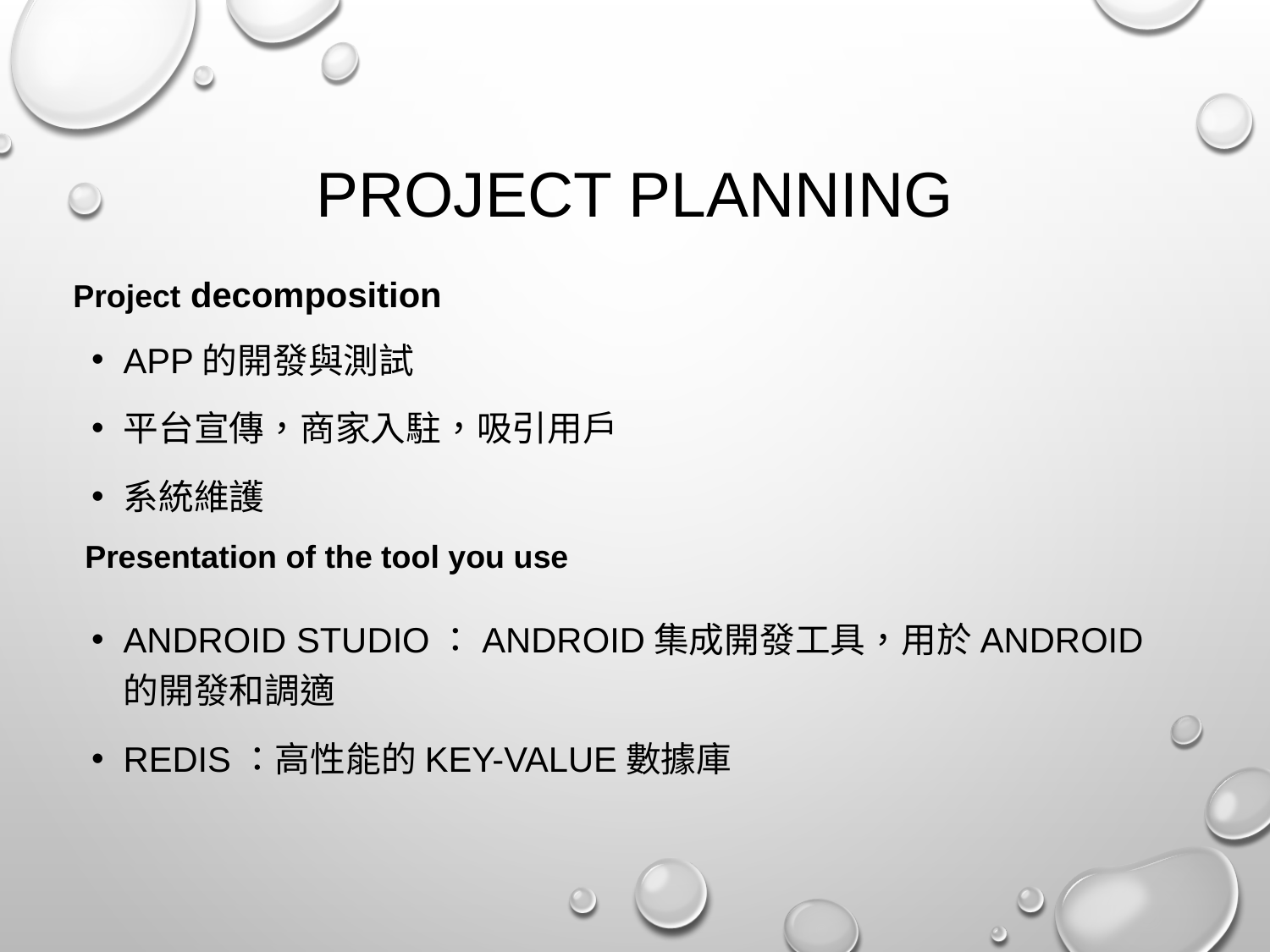

# Project Planning
Project decomposition
APP的開發與測試
平台宣傳，商家入駐，吸引用戶
系統維護
Presentation of the tool you use
Android Studio：android集成開發工具，用於android的開發和調適
Redis：高性能的key-value數據庫